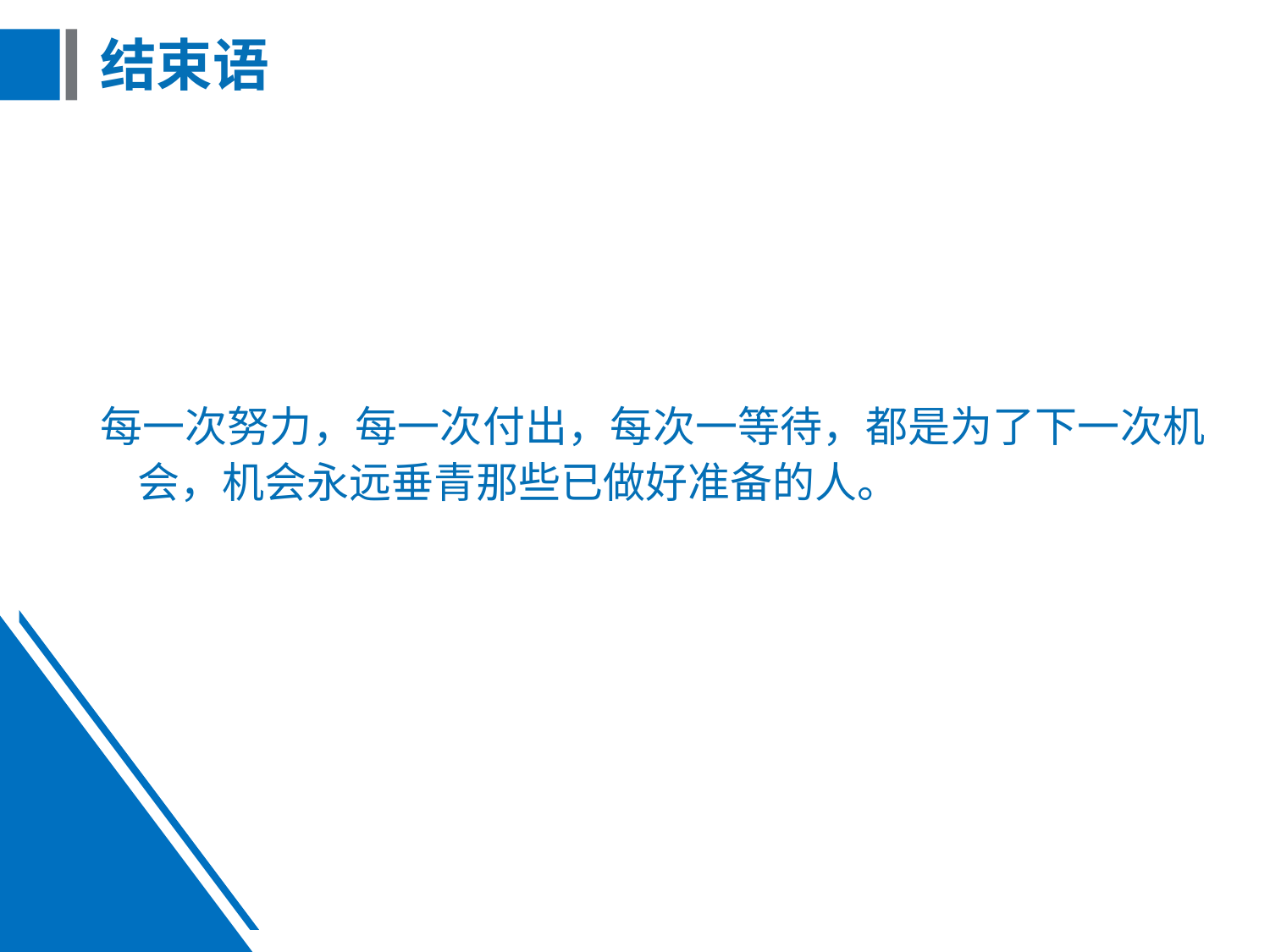

# 结束语
每一次努力，每一次付出，每次一等待，都是为了下一次机会，机会永远垂青那些已做好准备的人。